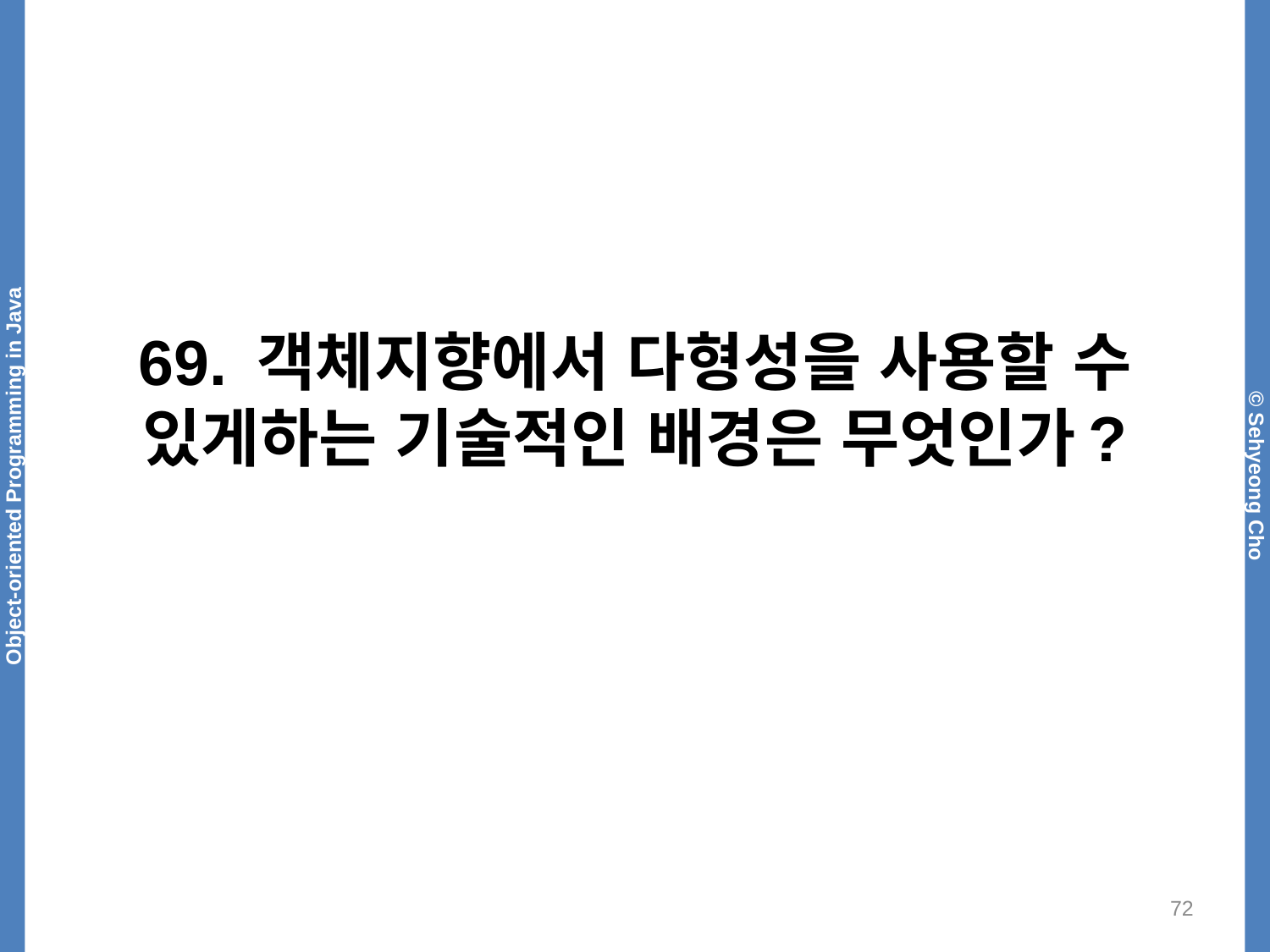

# 69. 객체지향에서 다형성을 사용할 수 있게하는 기술적인 배경은 무엇인가?

72